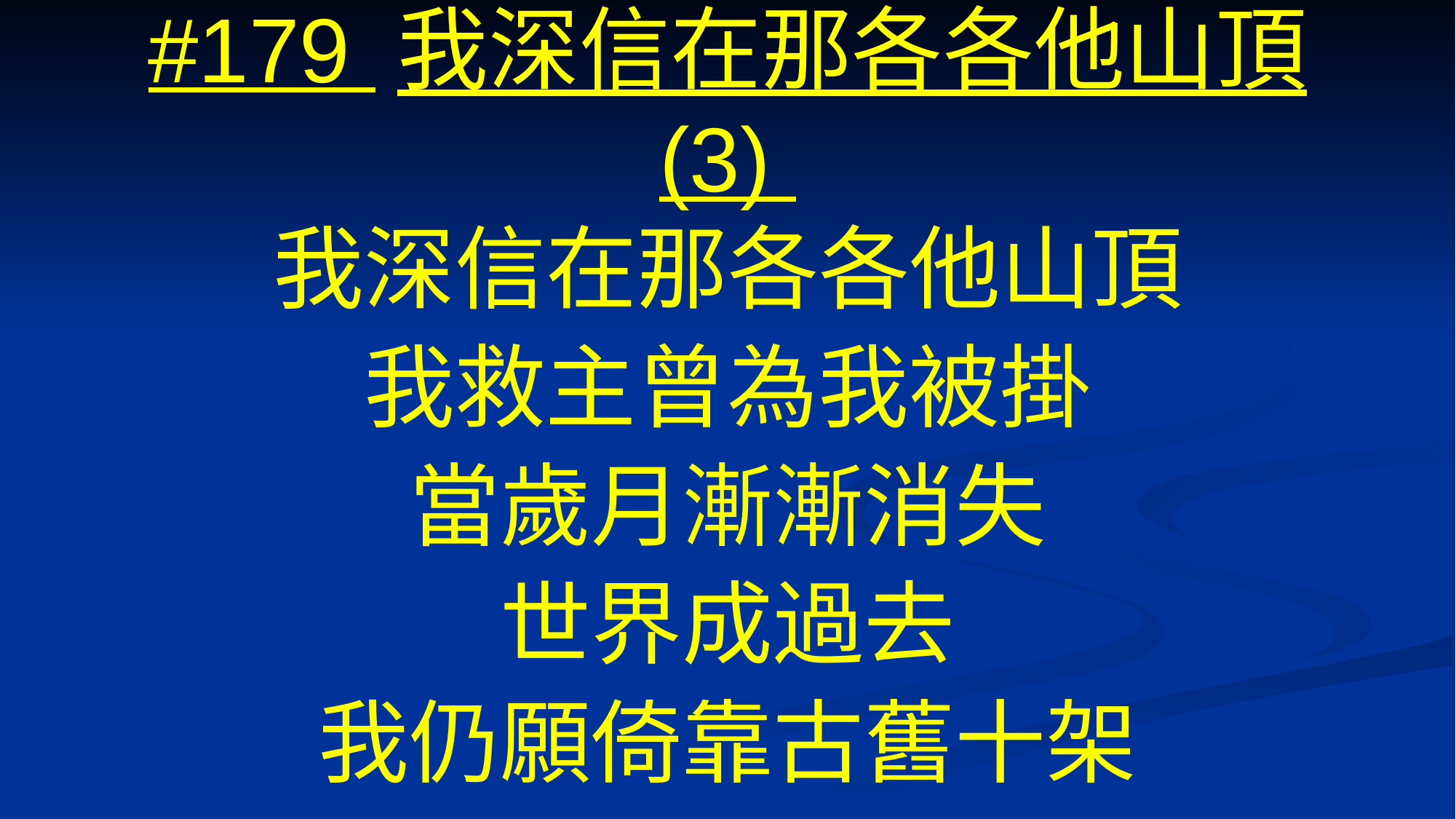

# #179 我深信在那各各他山頂 (3)
我深信在那各各他山頂
我救主曾為我被掛
當歲月漸漸消失
世界成過去
我仍願倚靠古舊十架